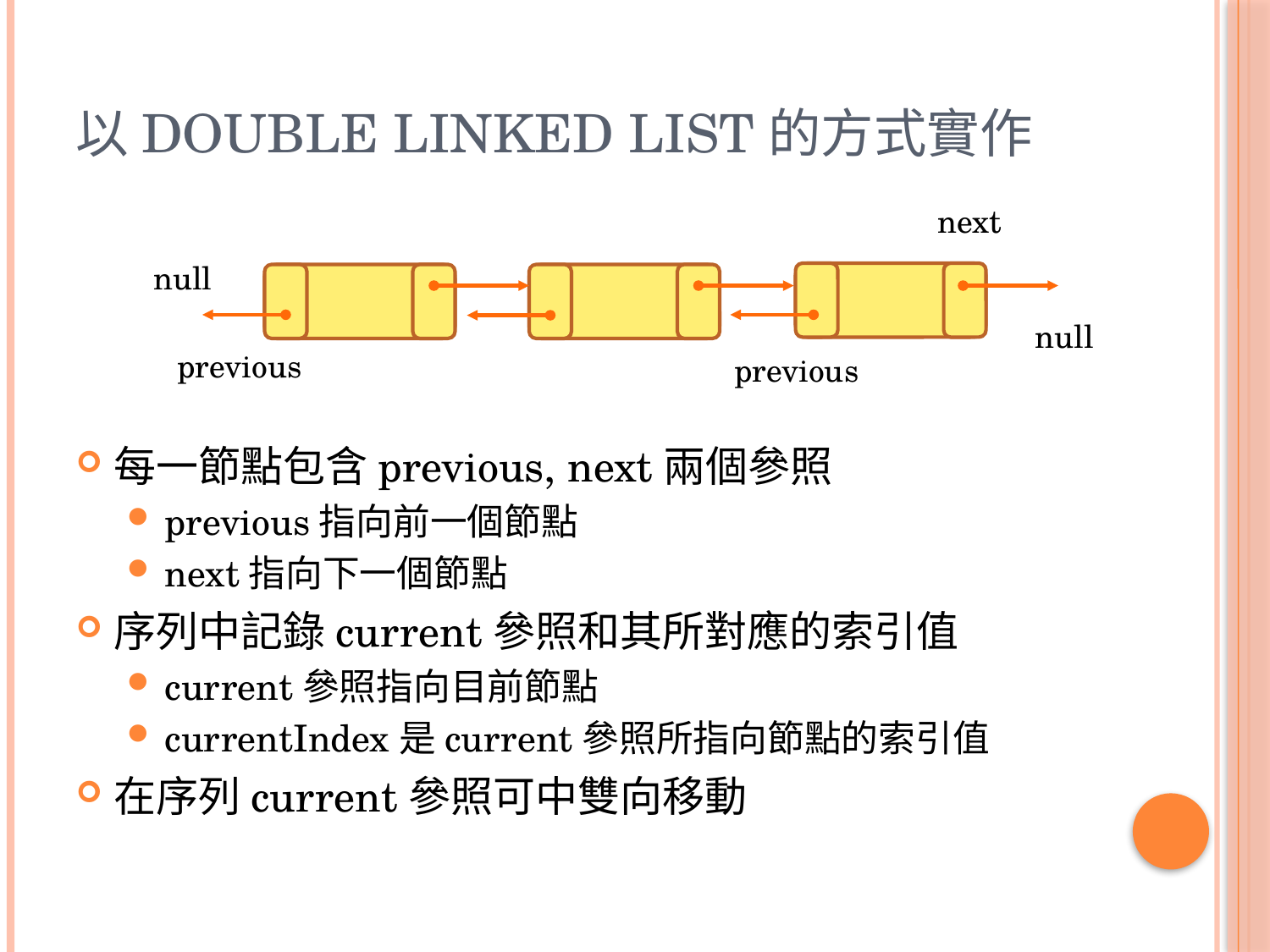

# 以Double Linked List的方式實作
next
null

null
previous
previous
每一節點包含previous, next兩個參照
previous指向前一個節點
next指向下一個節點
序列中記錄current參照和其所對應的索引值
current參照指向目前節點
currentIndex是current參照所指向節點的索引值
在序列current參照可中雙向移動